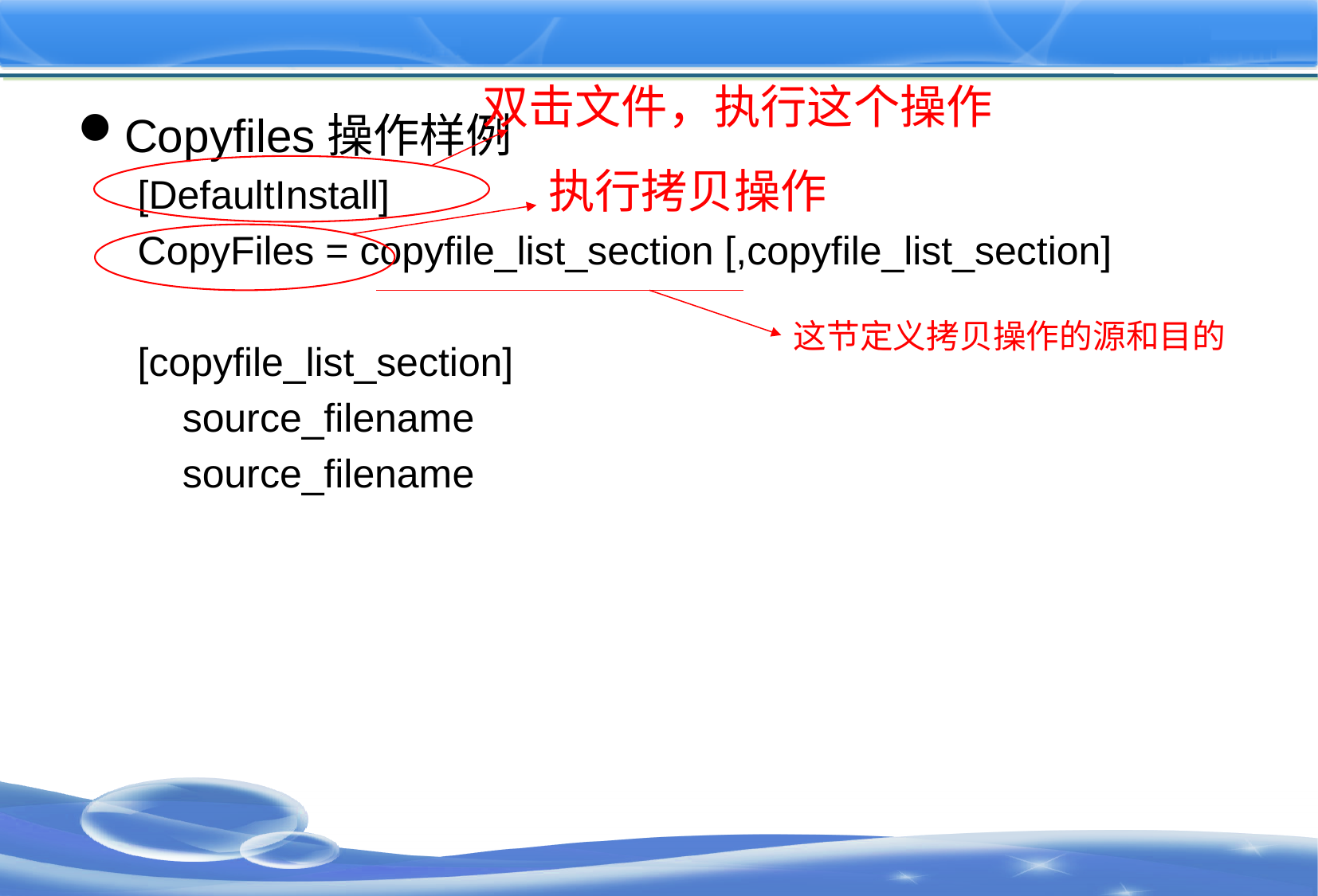

#
双击文件，执行这个操作

Copyfiles操作样例
[DefaultInstall]
CopyFiles = copyfile_list_section [,copyfile_list_section]

[copyfile_list_section]
    source_filename
    source_filename
执行拷贝操作

这节定义拷贝操作的源和目的